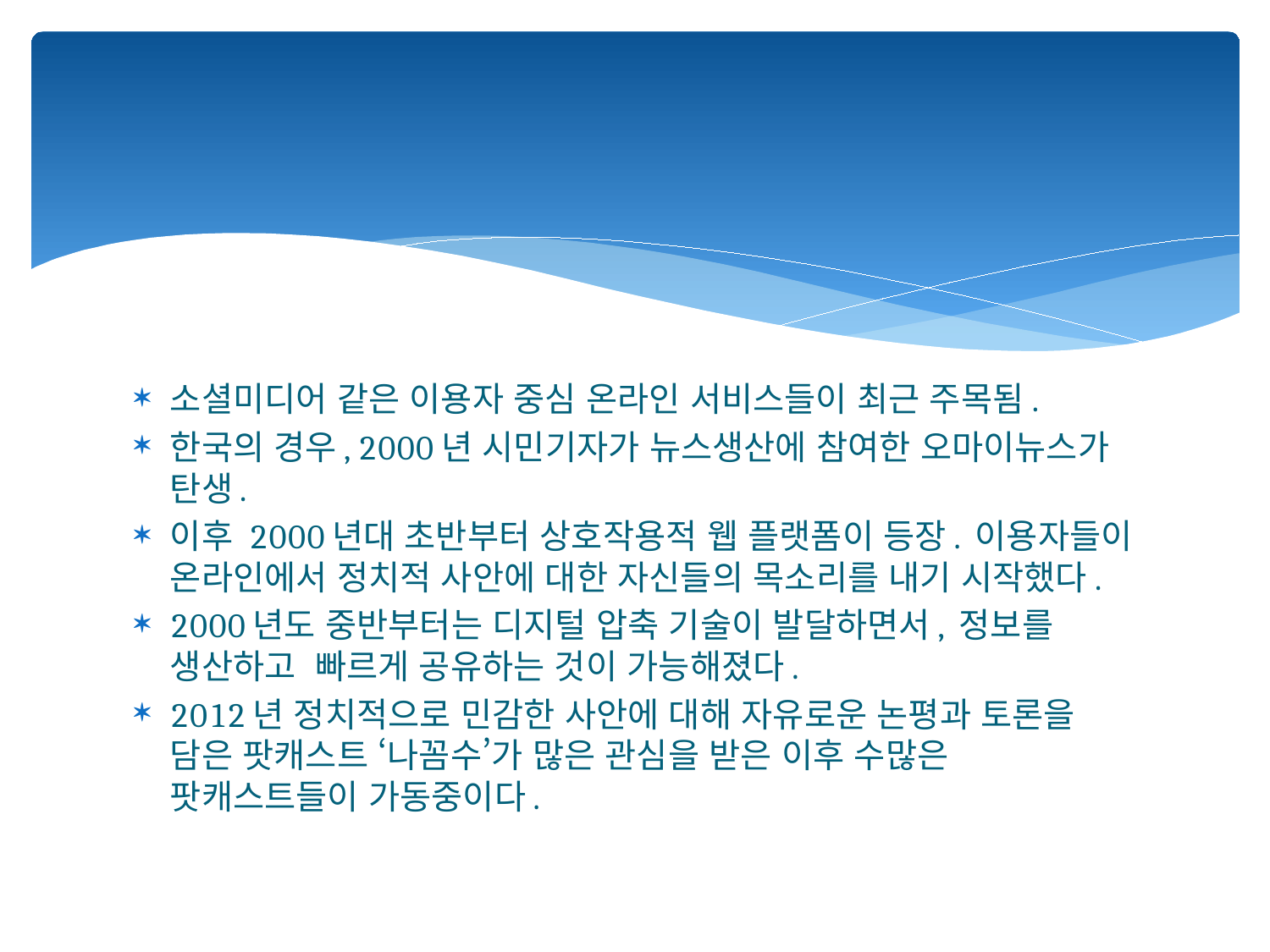

#
소셜미디어 같은 이용자 중심 온라인 서비스들이 최근 주목됨.
한국의 경우, 2000년 시민기자가 뉴스생산에 참여한 오마이뉴스가 탄생.
이후 2000년대 초반부터 상호작용적 웹 플랫폼이 등장. 이용자들이 온라인에서 정치적 사안에 대한 자신들의 목소리를 내기 시작했다.
2000년도 중반부터는 디지털 압축 기술이 발달하면서, 정보를 생산하고  빠르게 공유하는 것이 가능해졌다.
2012년 정치적으로 민감한 사안에 대해 자유로운 논평과 토론을 담은 팟캐스트 ‘나꼼수’가 많은 관심을 받은 이후 수많은 팟캐스트들이 가동중이다.